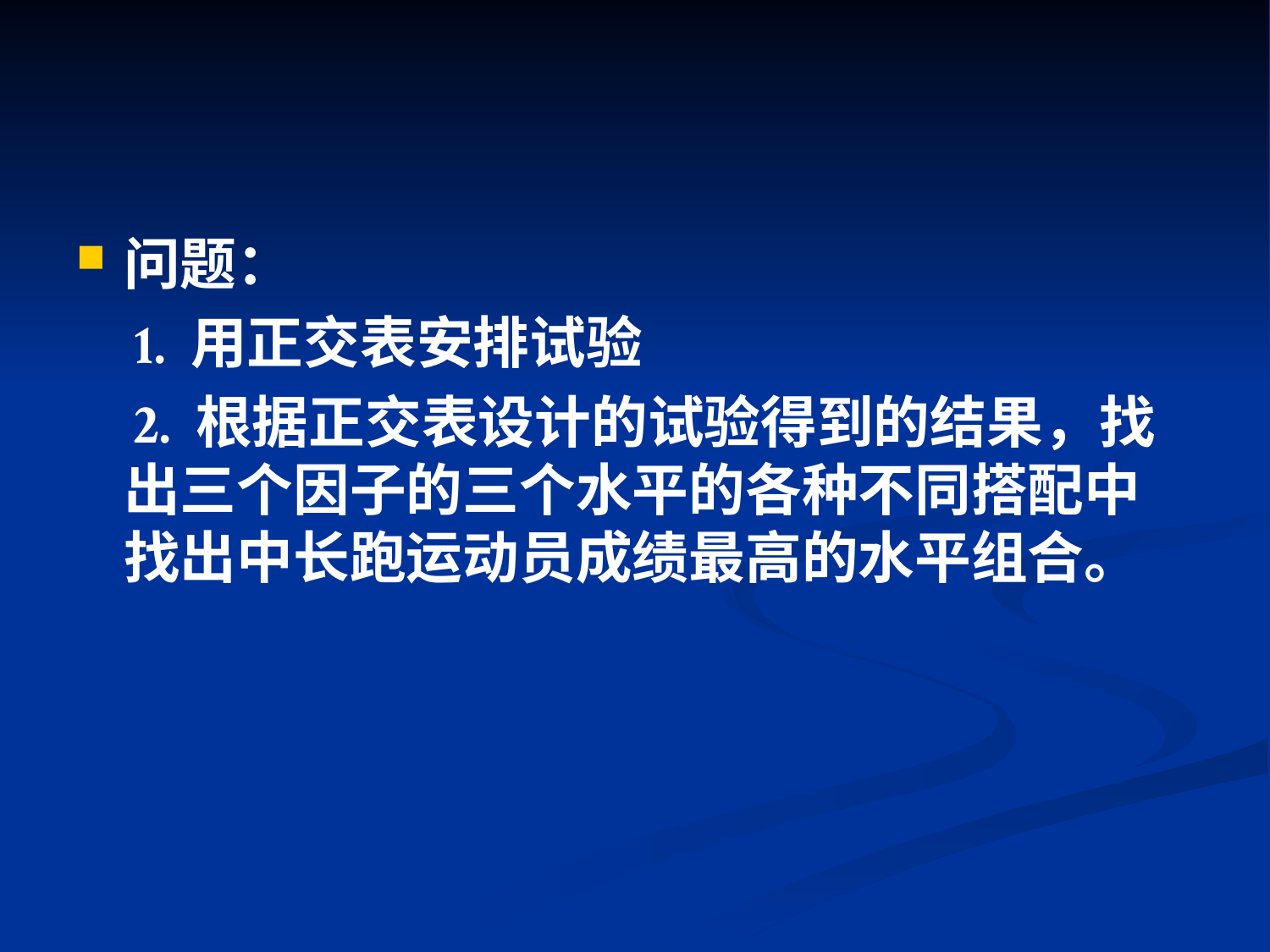

问题：
     1. 用正交表安排试验
     2. 根据正交表设计的试验得到的结果，找出三个因子的三个水平的各种不同搭配中找出中长跑运动员成绩最高的水平组合。